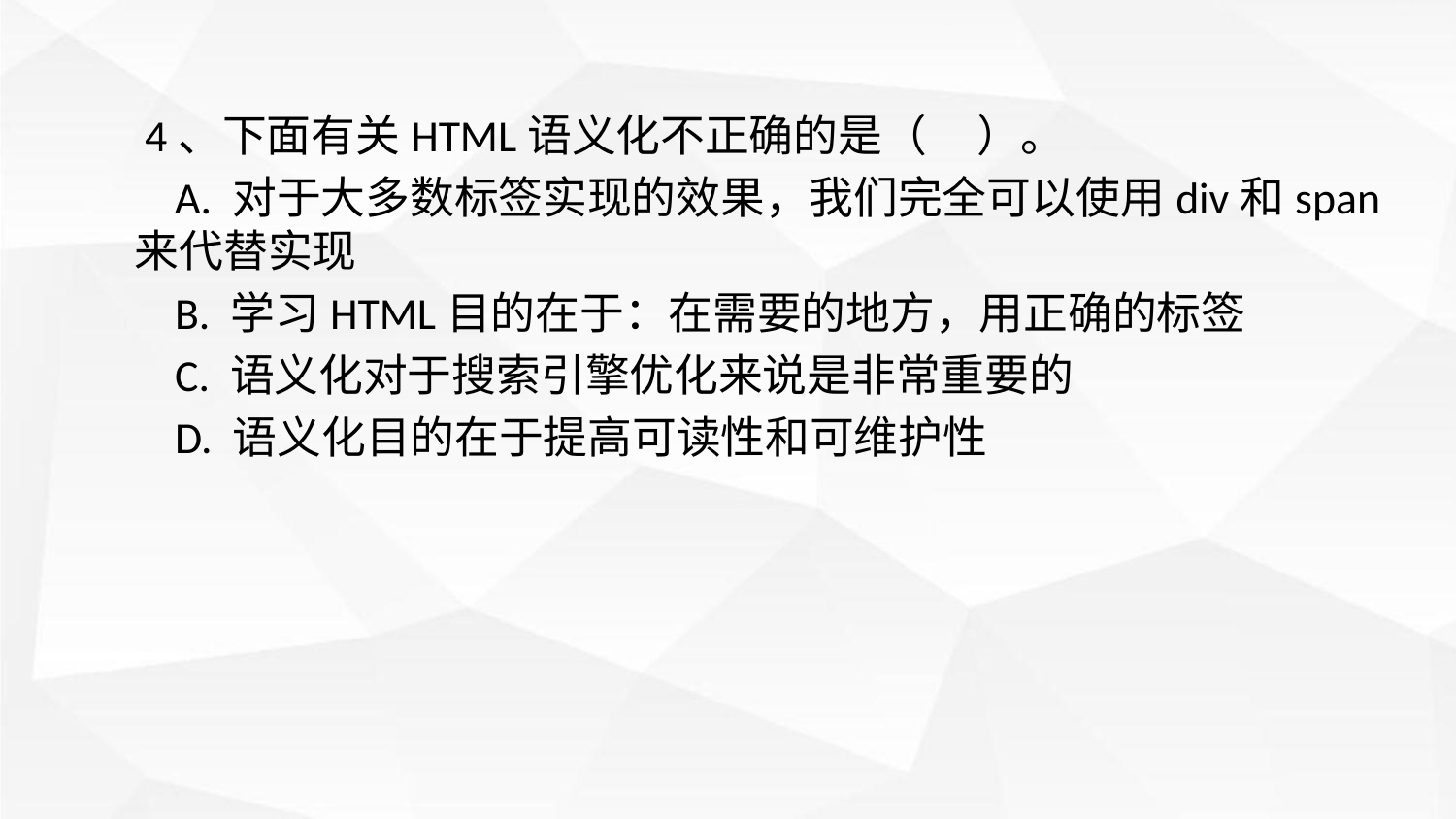

4、下面有关HTML语义化不正确的是（     ）。
    A. 对于大多数标签实现的效果，我们完全可以使用div和span来代替实现
    B. 学习HTML目的在于：在需要的地方，用正确的标签
    C. 语义化对于搜索引擎优化来说是非常重要的
    D. 语义化目的在于提高可读性和可维护性